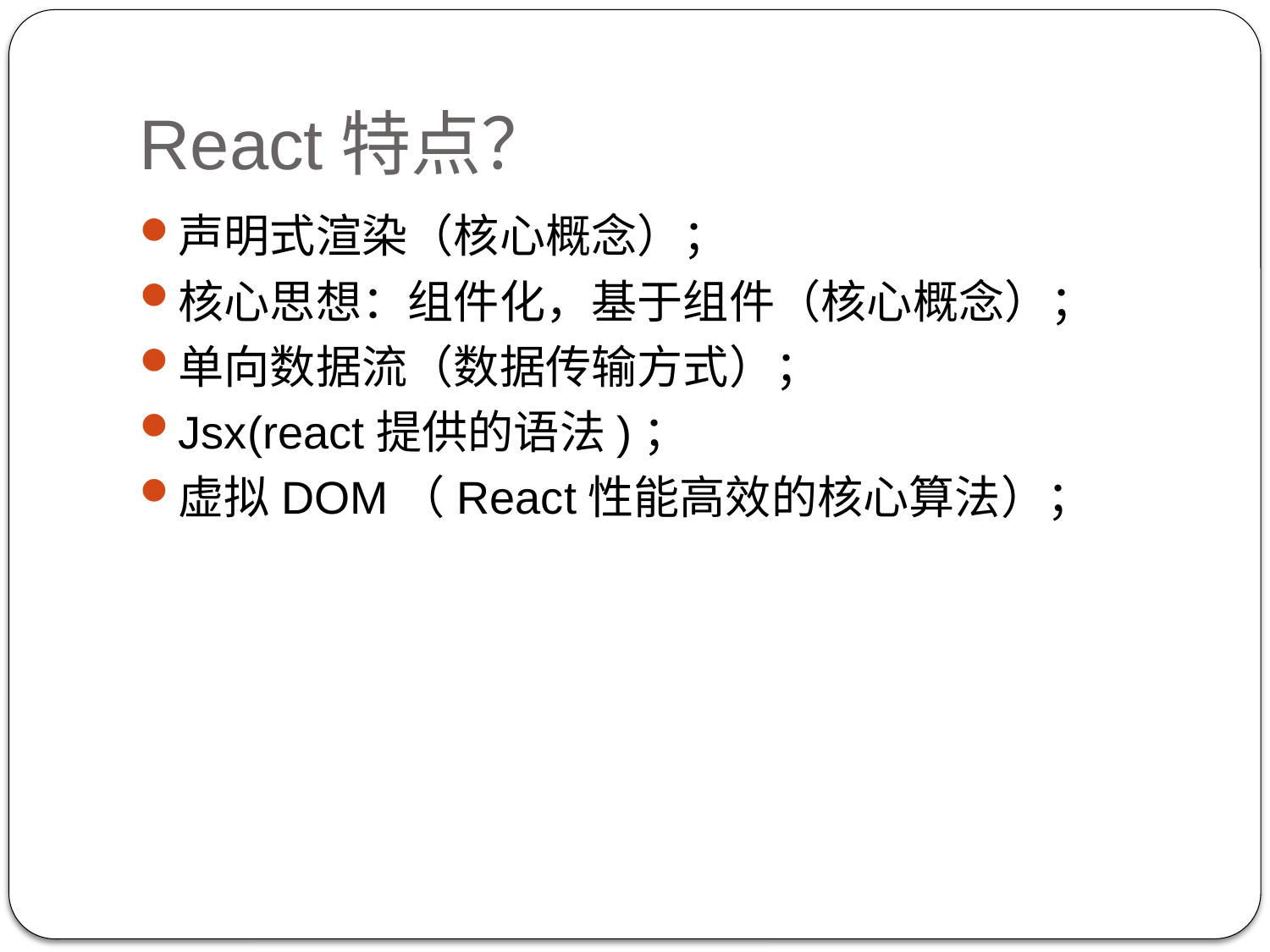

# React特点？
声明式渲染（核心概念）；
核心思想：组件化，基于组件（核心概念）；
单向数据流（数据传输方式）；
Jsx(react提供的语法)；
虚拟DOM（React性能高效的核心算法）；